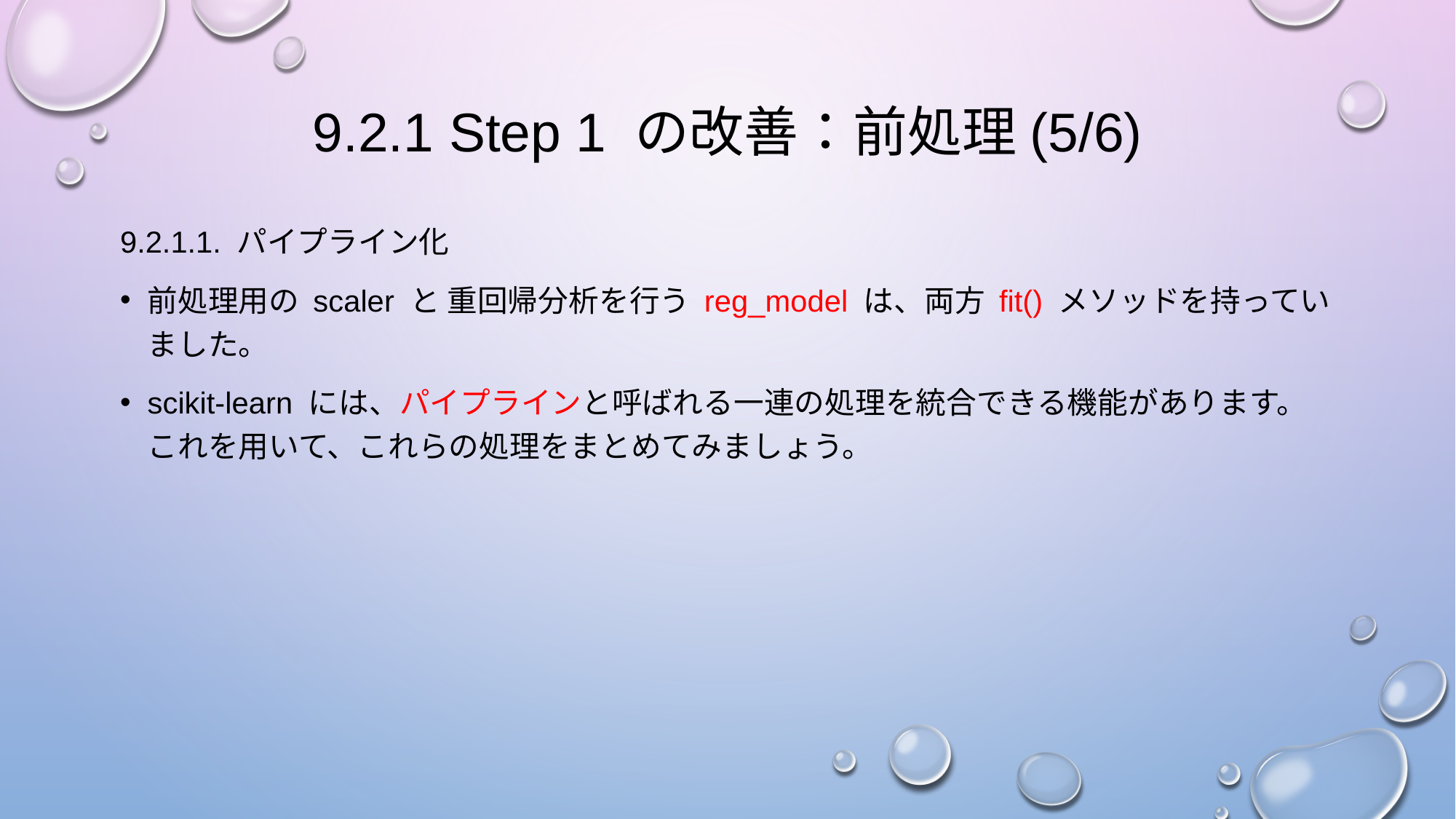

# 9.2.1 Step 1 の改善：前処理(5/6)
9.2.1.1. パイプライン化
前処理用の scaler と 重回帰分析を行う reg_model は、両方 fit() メソッドを持っていました。
scikit-learn には、パイプラインと呼ばれる一連の処理を統合できる機能があります。 これを用いて、これらの処理をまとめてみましょう。